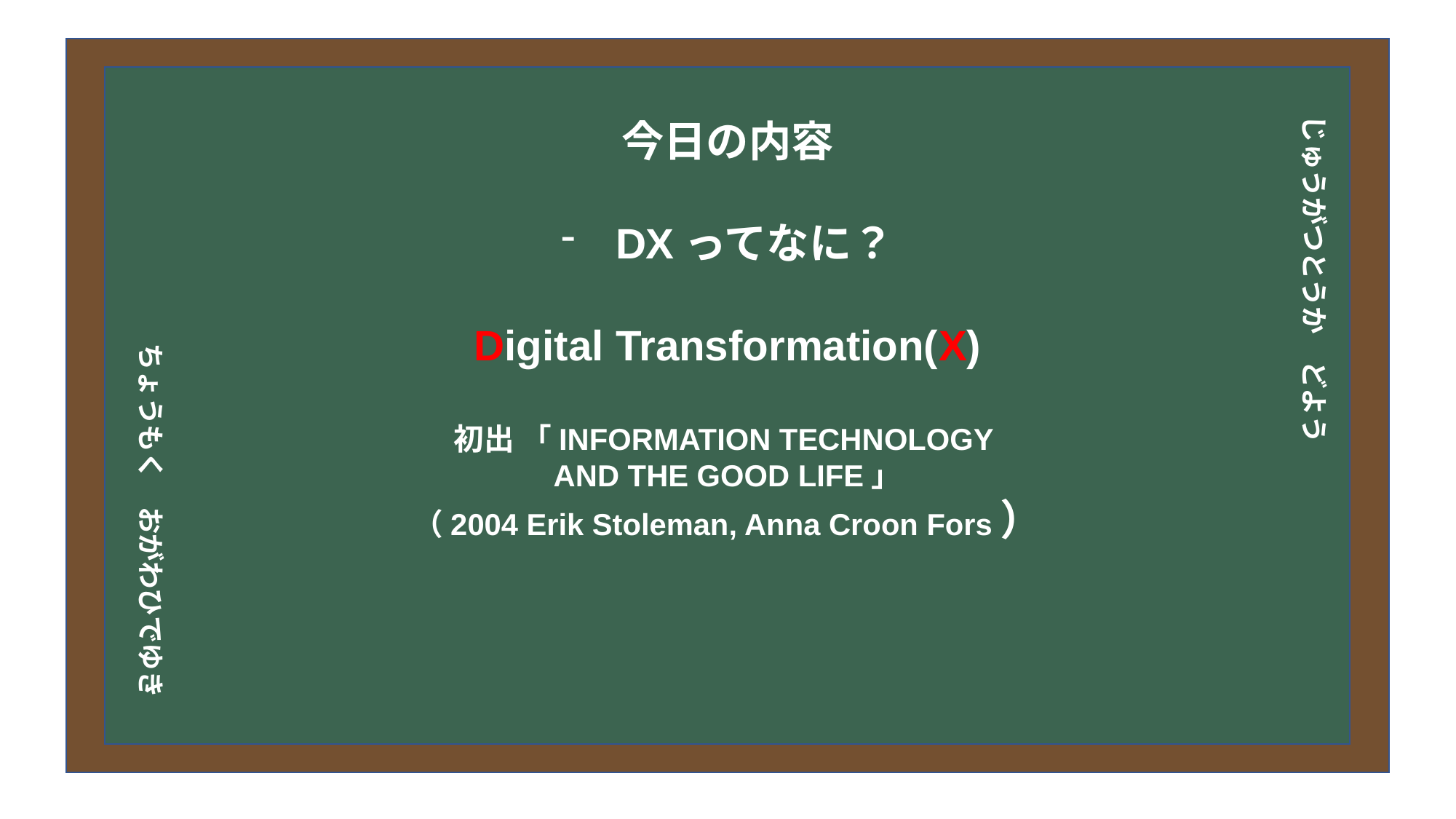

# 今日の目次
今日の内容

DXってなに？

Digital Transformation(X)

初出 「INFORMATION TECHNOLOGY
AND THE GOOD LIFE」
（2004 Erik Stoleman, Anna Croon Fors）

じゅうがつとうか　どよう

DXについて
中小企業の問題
解決提案
まとめ
ちょうもく　おがわひでゆき